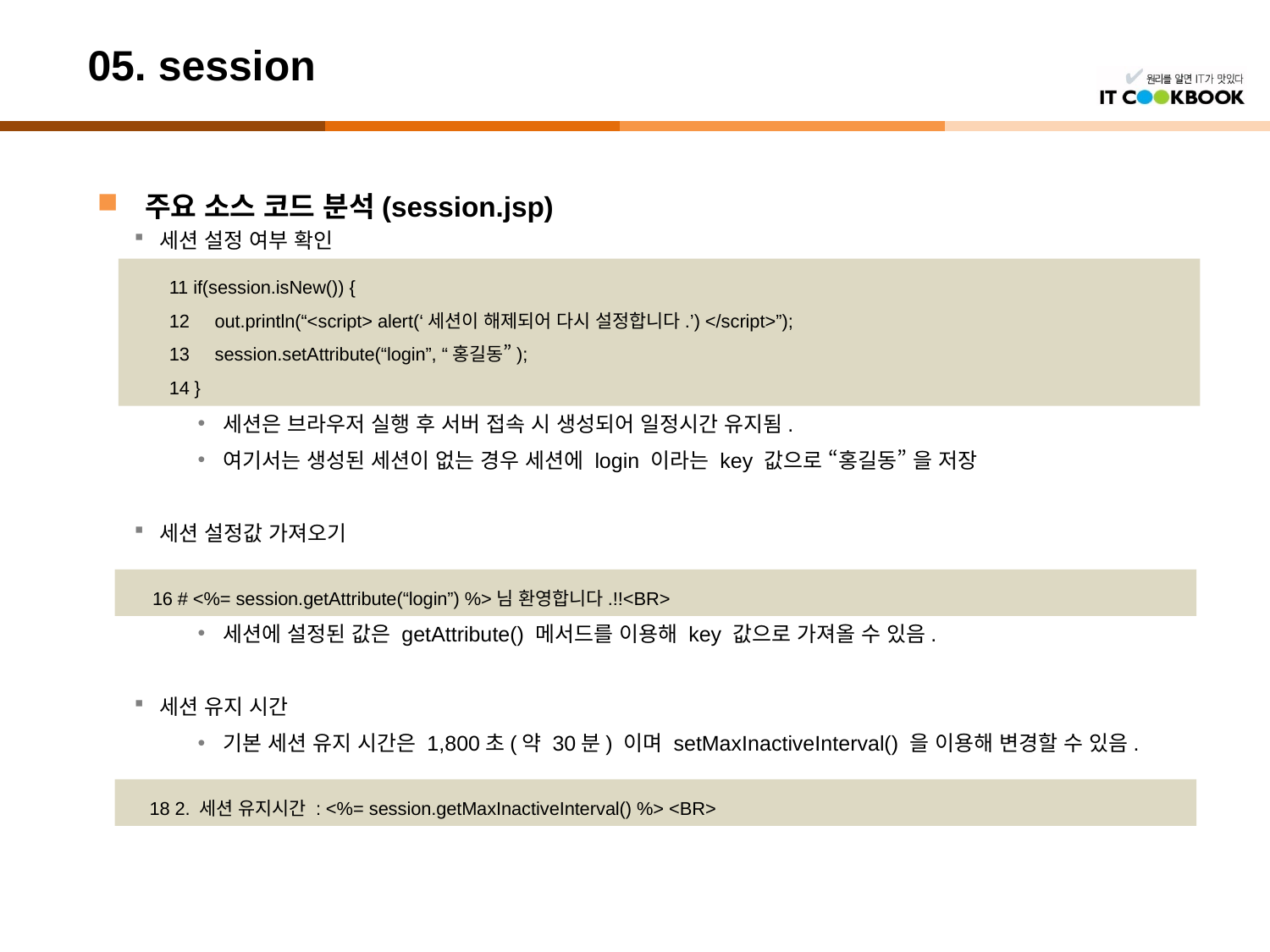

# 05. session
주요 소스 코드 분석(session.jsp)
세션 설정 여부 확인

세션은 브라우저 실행 후 서버 접속 시 생성되어 일정시간 유지됨.
여기서는 생성된 세션이 없는 경우 세션에 login 이라는 key 값으로 “홍길동” 을 저장

세션 설정값 가져오기

세션에 설정된 값은 getAttribute() 메서드를 이용해 key 값으로 가져올 수 있음.

세션 유지 시간
기본 세션 유지 시간은 1,800초(약 30분) 이며 setMaxInactiveInterval() 을 이용해 변경할 수 있음.

11 if(session.isNew()) {
12     out.println(“<script> alert(‘세션이 해제되어 다시 설정합니다.’) </script>”);
13     session.setAttribute(“login”, “홍길동”);
14 }

16 # <%= session.getAttribute(“login”) %>님 환영합니다.!!<BR>

18 2. 세션 유지시간 : <%= session.getMaxInactiveInterval() %> <BR>